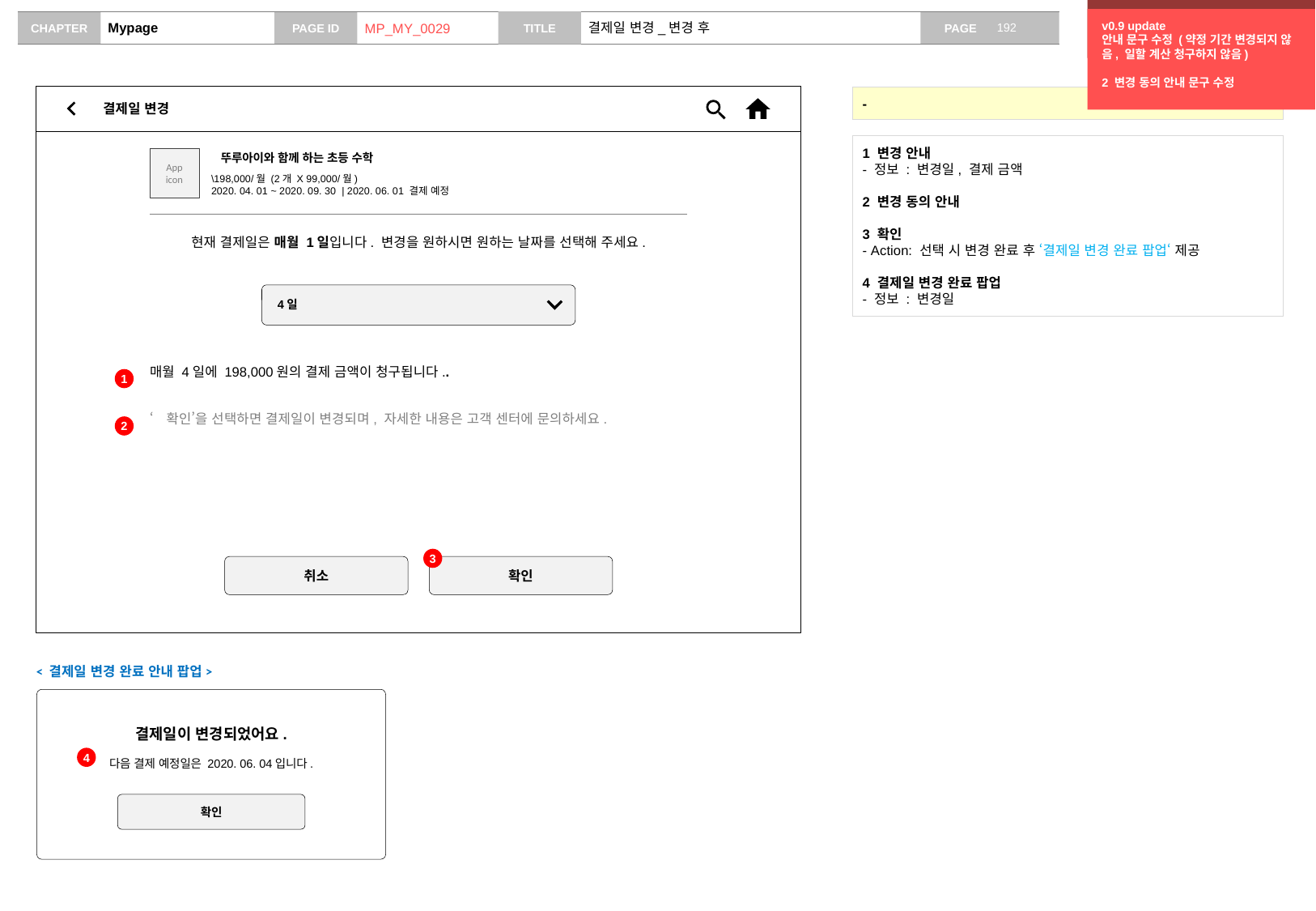

v0.9 update
결제일 변경 화면 추가

v0.9 update
안내 문구 수정 (약정 기간 변경되지 않음, 일할 계산 청구하지 않음)

2 변경 동의 안내 문구 수정

# Mypage
MP_MY_0029
결제일 변경_변경 후

결제일 변경
-

1 변경 안내
- 정보 : 변경일, 결제 금액
2 변경 동의 안내
3 확인
- Action: 선택 시 변경 완료 후 ‘결제일 변경 완료 팝업‘ 제공
4 결제일 변경 완료 팝업
- 정보 : 변경일
App
icon
뚜루아이와 함께 하는 초등 수학
\198,000/월 (2개 X 99,000/월)
2020. 04. 01 ~ 2020. 09. 30  | 2020. 06. 01 결제 예정
현재 결제일은 매월 1일입니다. 변경을 원하시면 원하는 날짜를 선택해 주세요.
4일

매월 4일에 198,000원의 결제 금액이 청구됩니다..
1
‘확인’을 선택하면 결제일이 변경되며, 자세한 내용은 고객 센터에 문의하세요.
2
3
취소
확인
< 결제일 변경 완료 안내 팝업>

결제일이 변경되었어요.
4
다음 결제 예정일은 2020. 06. 04입니다.
확인